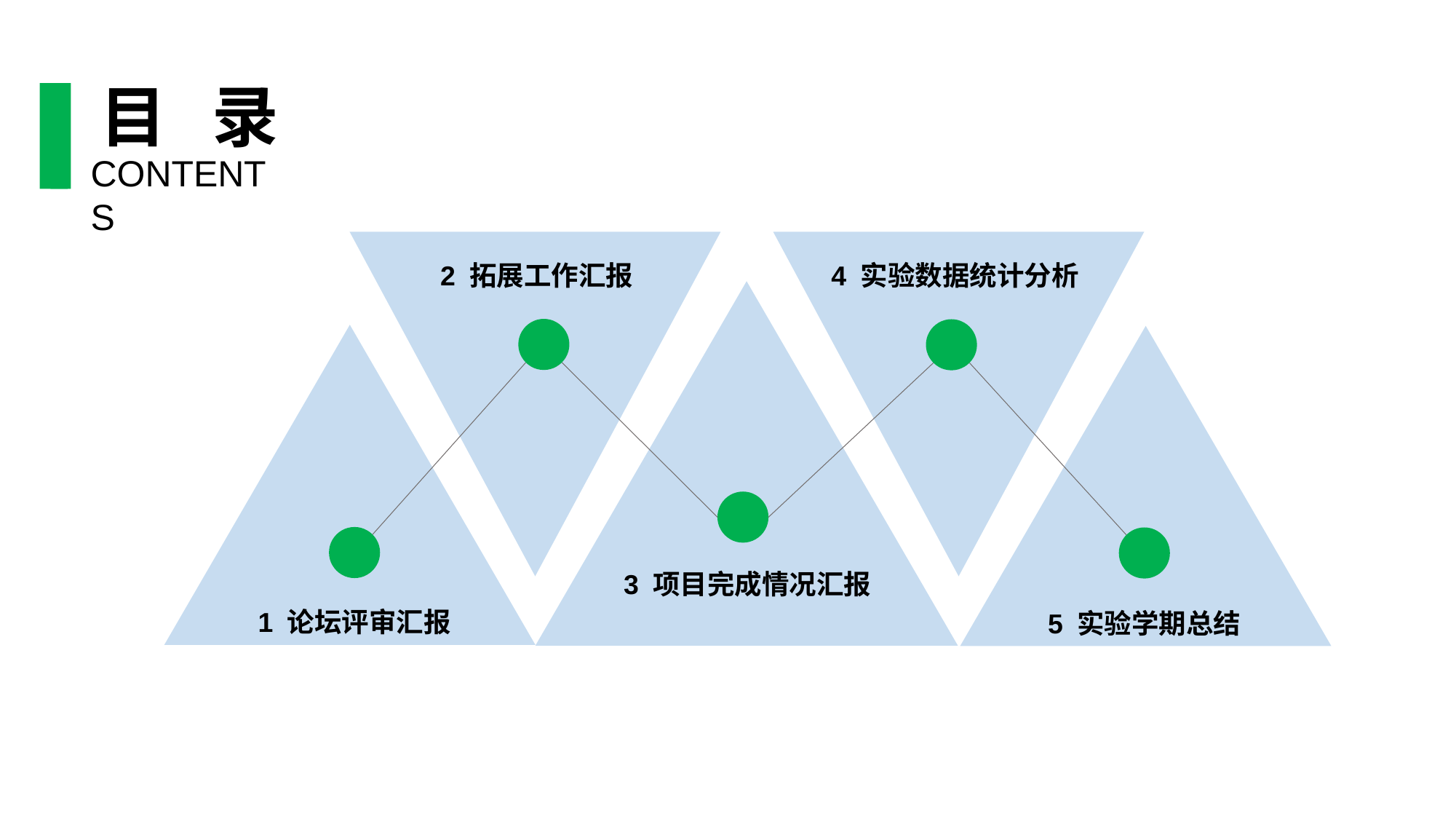

目   录
CONTENTS

2 拓展工作汇报
4 实验数据统计分析

3 项目完成情况汇报
1 论坛评审汇报
5 实验学期总结